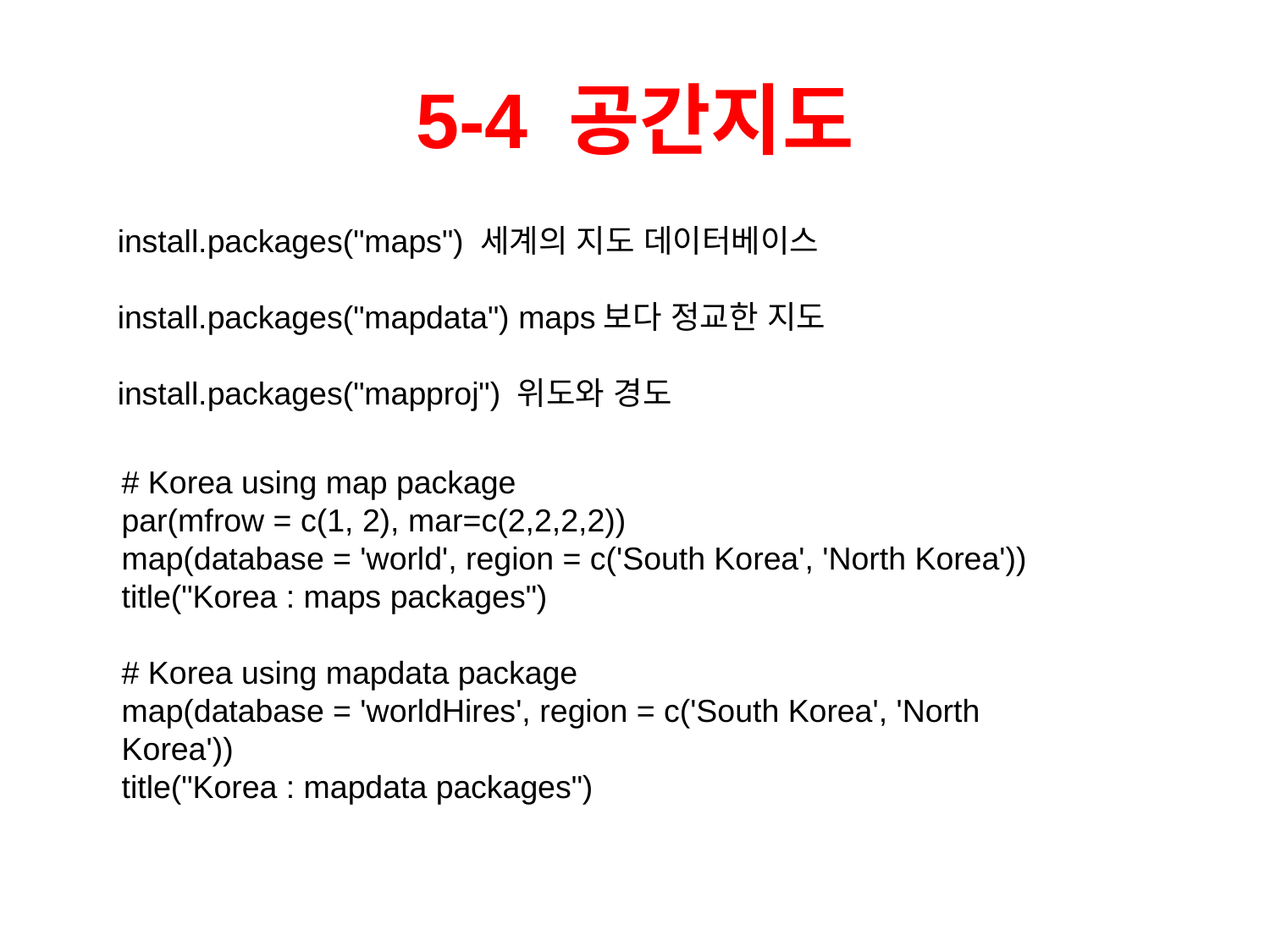

# 5-4 공간지도
install.packages("maps") 세계의 지도 데이터베이스

install.packages("mapdata") maps보다 정교한 지도

install.packages("mapproj") 위도와 경도
# Korea using map package
par(mfrow = c(1, 2), mar=c(2,2,2,2))
map(database = 'world', region = c('South Korea', 'North Korea'))
title("Korea : maps packages")

# Korea using mapdata package
map(database = 'worldHires', region = c('South Korea', 'North Korea'))
title("Korea : mapdata packages")